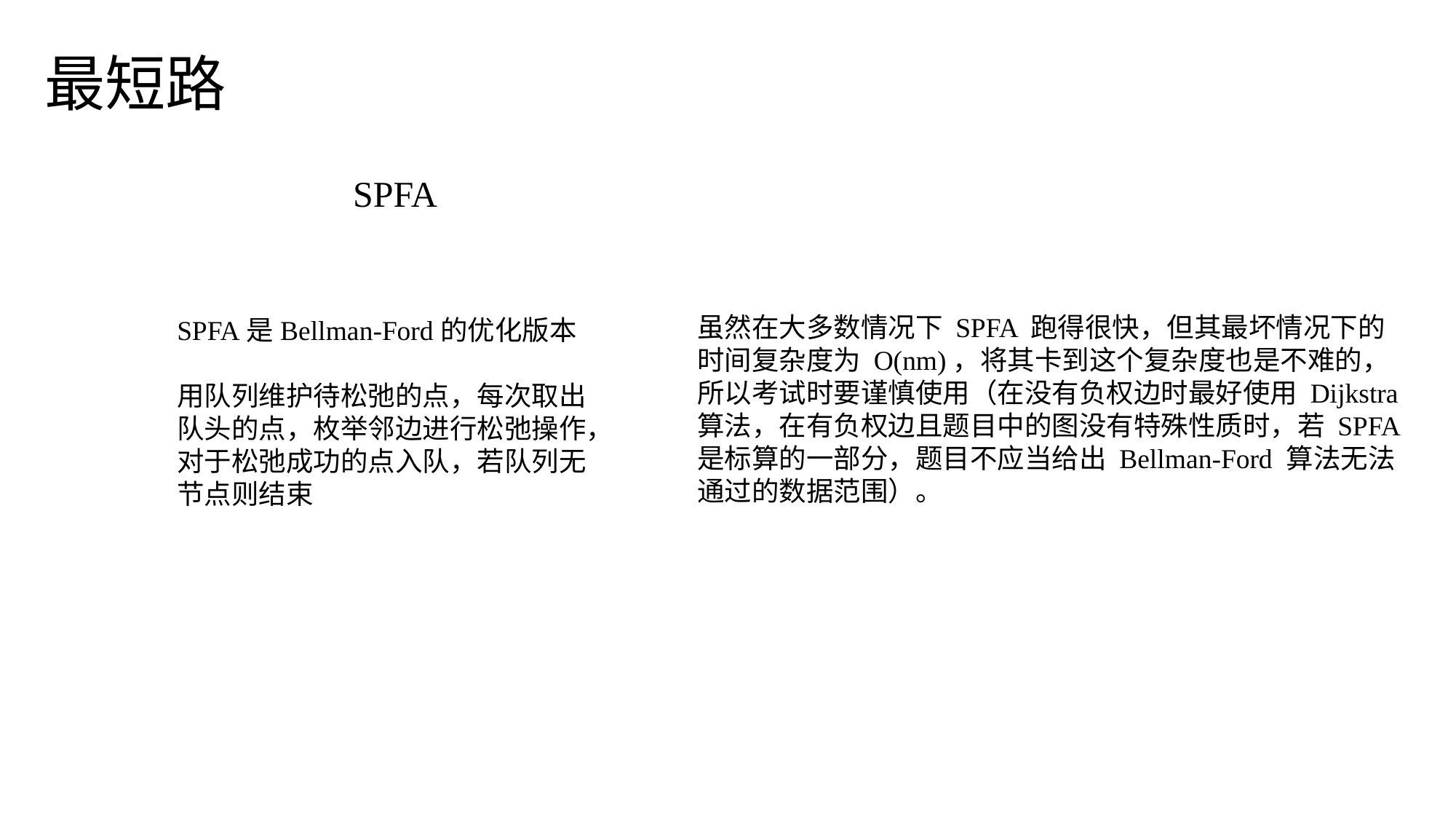

最短路
SPFA
虽然在大多数情况下 SPFA 跑得很快，但其最坏情况下的时间复杂度为 O(nm)，将其卡到这个复杂度也是不难的，所以考试时要谨慎使用（在没有负权边时最好使用 Dijkstra 算法，在有负权边且题目中的图没有特殊性质时，若 SPFA 是标算的一部分，题目不应当给出 Bellman-Ford 算法无法通过的数据范围）。
SPFA是Bellman-Ford的优化版本

用队列维护待松弛的点，每次取出队头的点，枚举邻边进行松弛操作，对于松弛成功的点入队，若队列无节点则结束